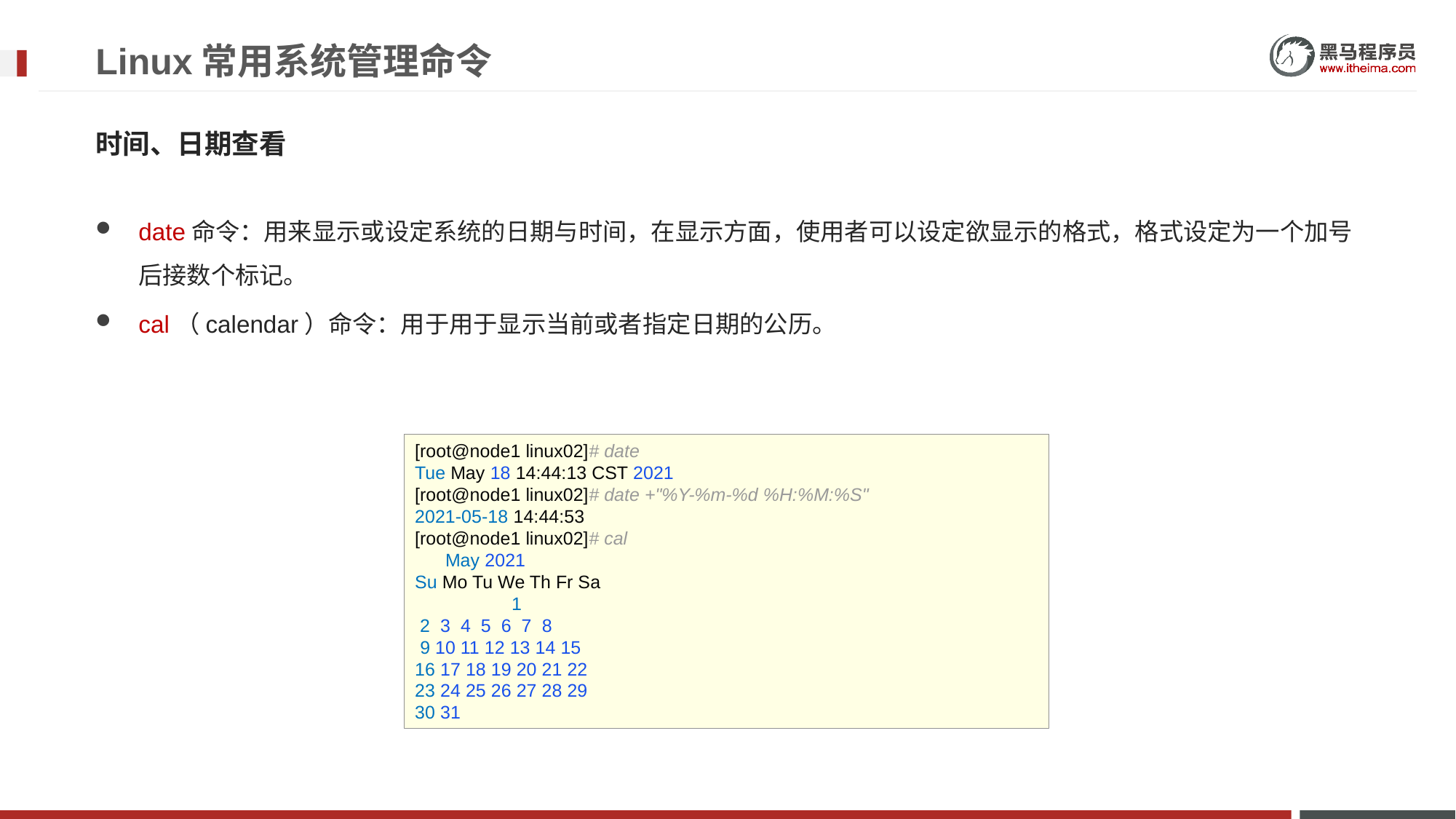

# Linux常用系统管理命令
时间、日期查看
date命令：用来显示或设定系统的日期与时间，在显示方面，使用者可以设定欲显示的格式，格式设定为一个加号后接数个标记。
cal（calendar）命令：用于用于显示当前或者指定日期的公历。
[root@node1 linux02]# date
Tue May 18 14:44:13 CST 2021
[root@node1 linux02]# date +"%Y-%m-%d %H:%M:%S"
2021-05-18 14:44:53
[root@node1 linux02]# cal
      May 2021
Su Mo Tu We Th Fr Sa
                   1
 2  3  4  5  6  7  8
 9 10 11 12 13 14 15
16 17 18 19 20 21 22
23 24 25 26 27 28 29
30 31